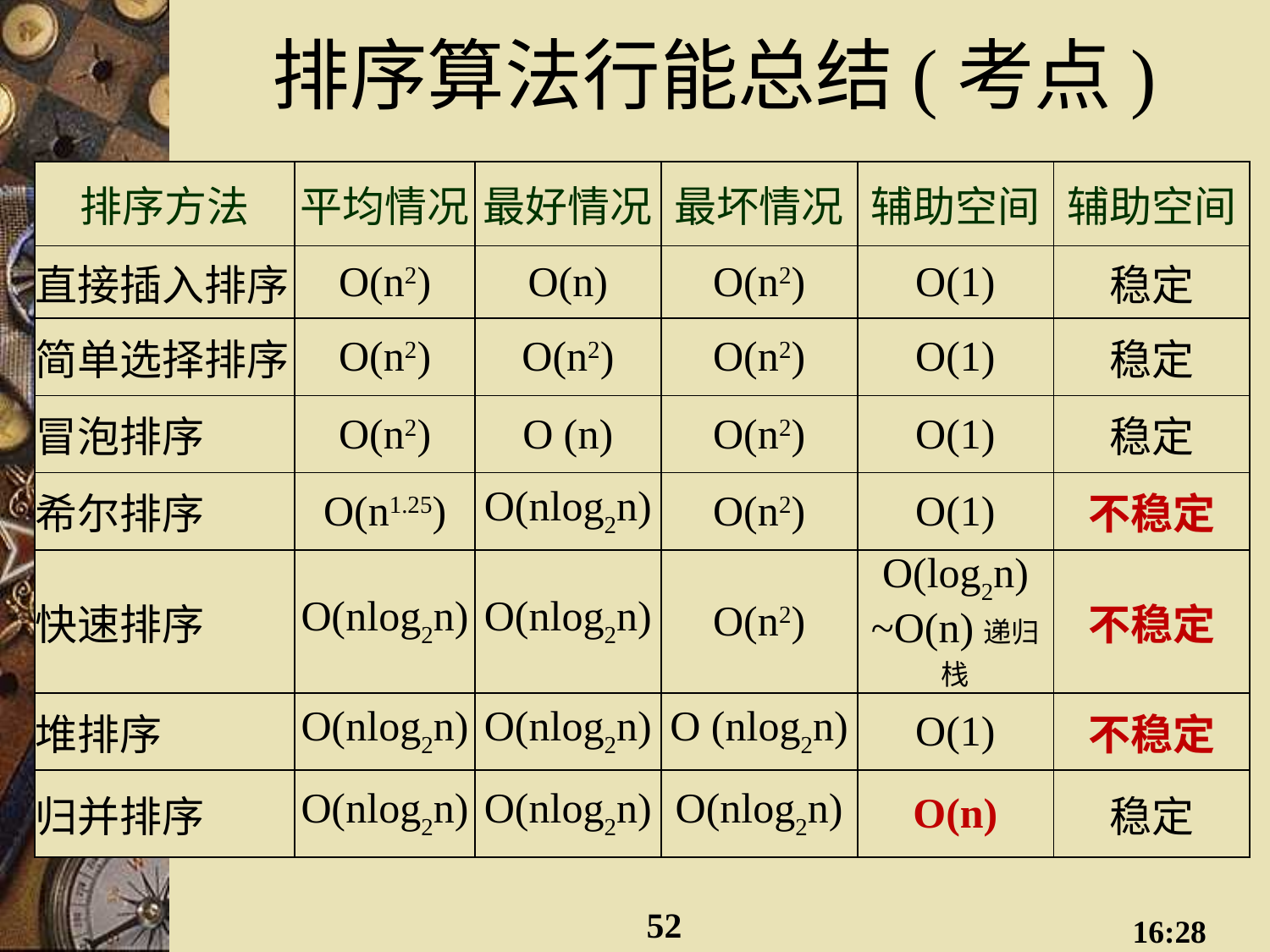

# 排序算法行能总结(考点)
| 排序方法 | 平均情况 | 最好情况 | 最坏情况 | 辅助空间 | 辅助空间 |
| --- | --- | --- | --- | --- | --- |
| 直接插入排序 | O(n2) | O(n) | O(n2) | O(1) | 稳定 |
| 简单选择排序 | O(n2) | O(n2) | O(n2) | O(1) | 稳定 |
| 冒泡排序 | O(n2) | O (n) | O(n2) | O(1) | 稳定 |
| 希尔排序 | O(n1.25) | O(nlog2n) | O(n2) | O(1) | 不稳定 |
| 快速排序 | O(nlog2n) | O(nlog2n) | O(n2) | O(log2n) ~O(n)递归栈 | 不稳定 |
| 堆排序 | O(nlog2n) | O(nlog2n) | O (nlog2n) | O(1) | 不稳定 |
| 归并排序 | O(nlog2n) | O(nlog2n) | O(nlog2n) | O(n) | 稳定 |